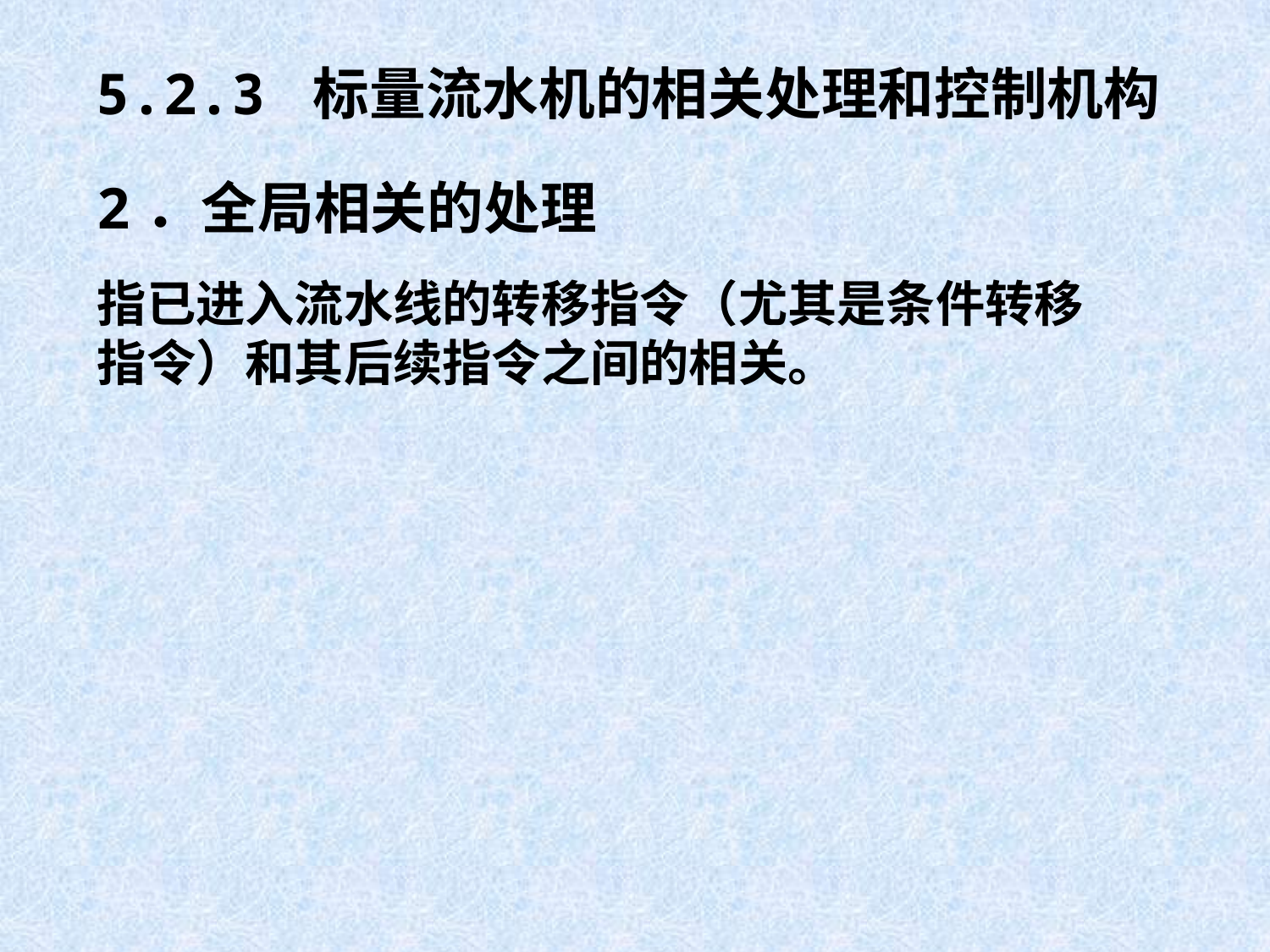

5.2.3 标量流水机的相关处理和控制机构
2．全局相关的处理
指已进入流水线的转移指令（尤其是条件转移指令）和其后续指令之间的相关。